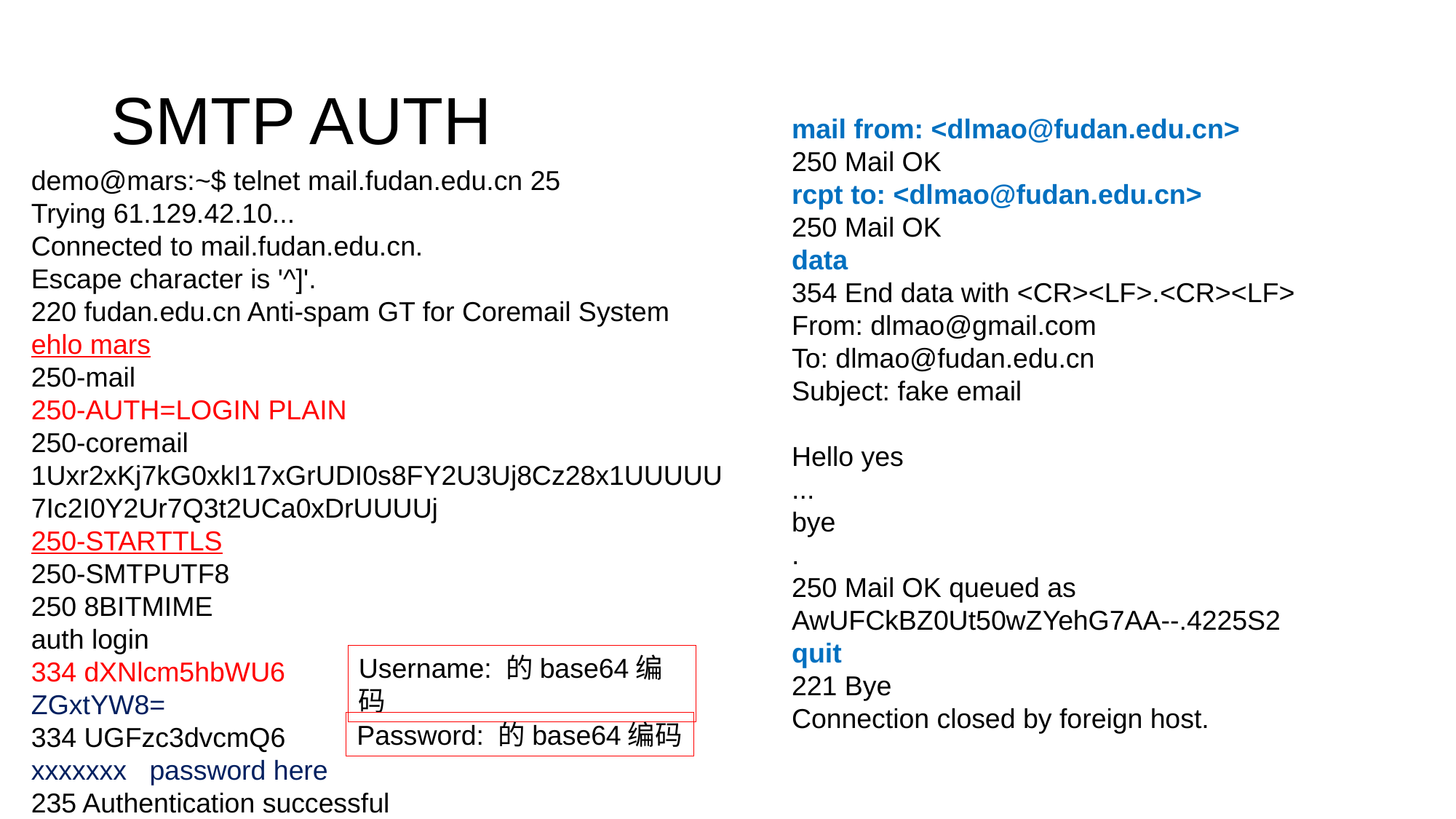

# SMTP AUTH
mail from: <dlmao@fudan.edu.cn>
250 Mail OK
rcpt to: <dlmao@fudan.edu.cn>
250 Mail OK
data
354 End data with <CR><LF>.<CR><LF>
From: dlmao@gmail.com
To: dlmao@fudan.edu.cn
Subject: fake email

Hello yes
...
bye
.
250 Mail OK queued as AwUFCkBZ0Ut50wZYehG7AA--.4225S2
quit
221 Bye
Connection closed by foreign host.
demo@mars:~$ telnet mail.fudan.edu.cn 25
Trying 61.129.42.10...
Connected to mail.fudan.edu.cn.
Escape character is '^]'.
220 fudan.edu.cn Anti-spam GT for Coremail System
ehlo mars
250-mail
250-AUTH=LOGIN PLAIN
250-coremail 1Uxr2xKj7kG0xkI17xGrUDI0s8FY2U3Uj8Cz28x1UUUUU7Ic2I0Y2Ur7Q3t2UCa0xDrUUUUj
250-STARTTLS
250-SMTPUTF8
250 8BITMIME
auth login
334 dXNlcm5hbWU6
ZGxtYW8=
334 UGFzc3dvcmQ6
xxxxxxx   password here
235 Authentication successful
Username: 的base64编码
Password: 的base64编码